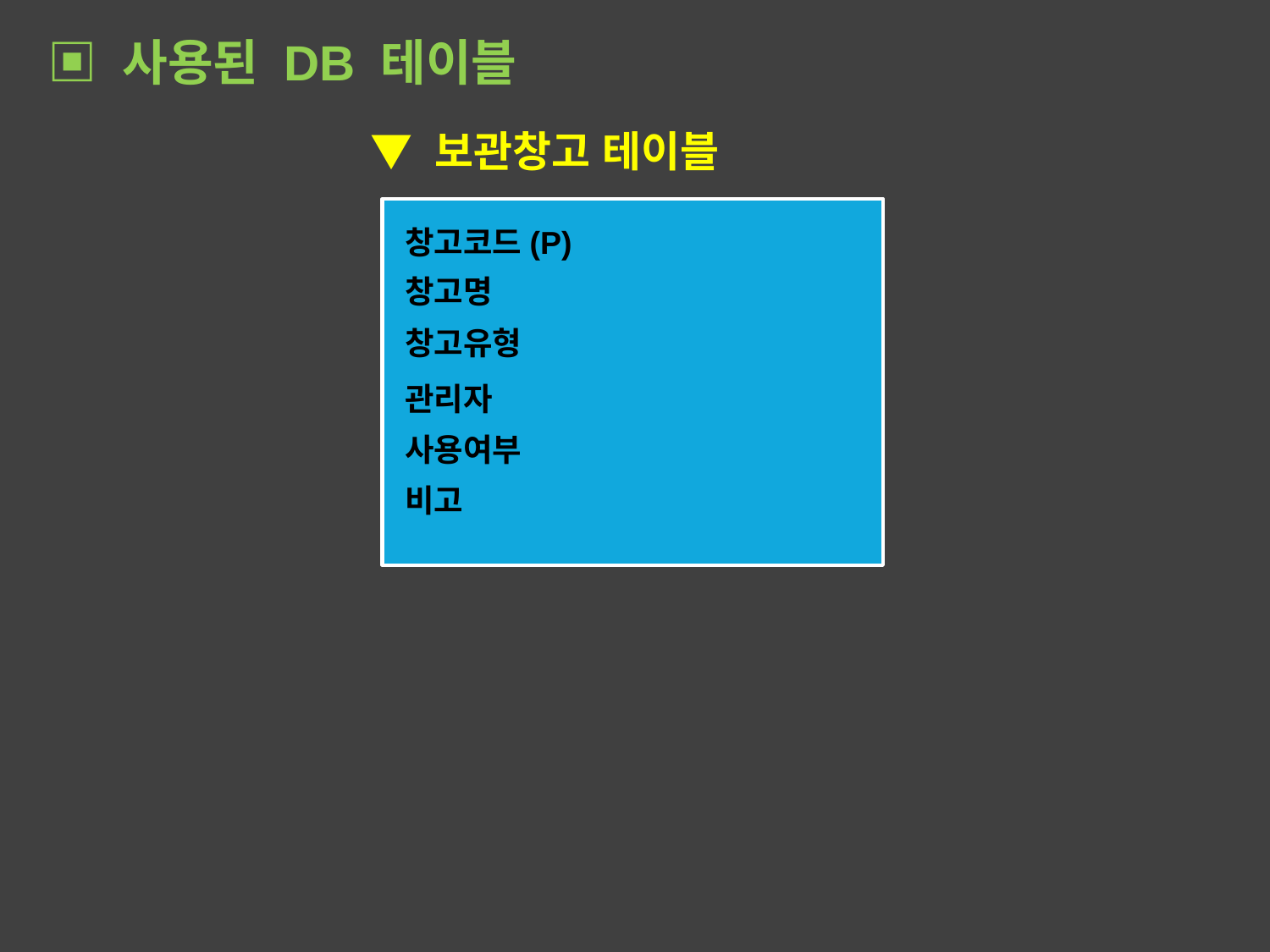

▣ 사용된 DB 테이블
▼ 보관창고 테이블

창고코드(P)
창고명
창고유형
관리자
사용여부
비고